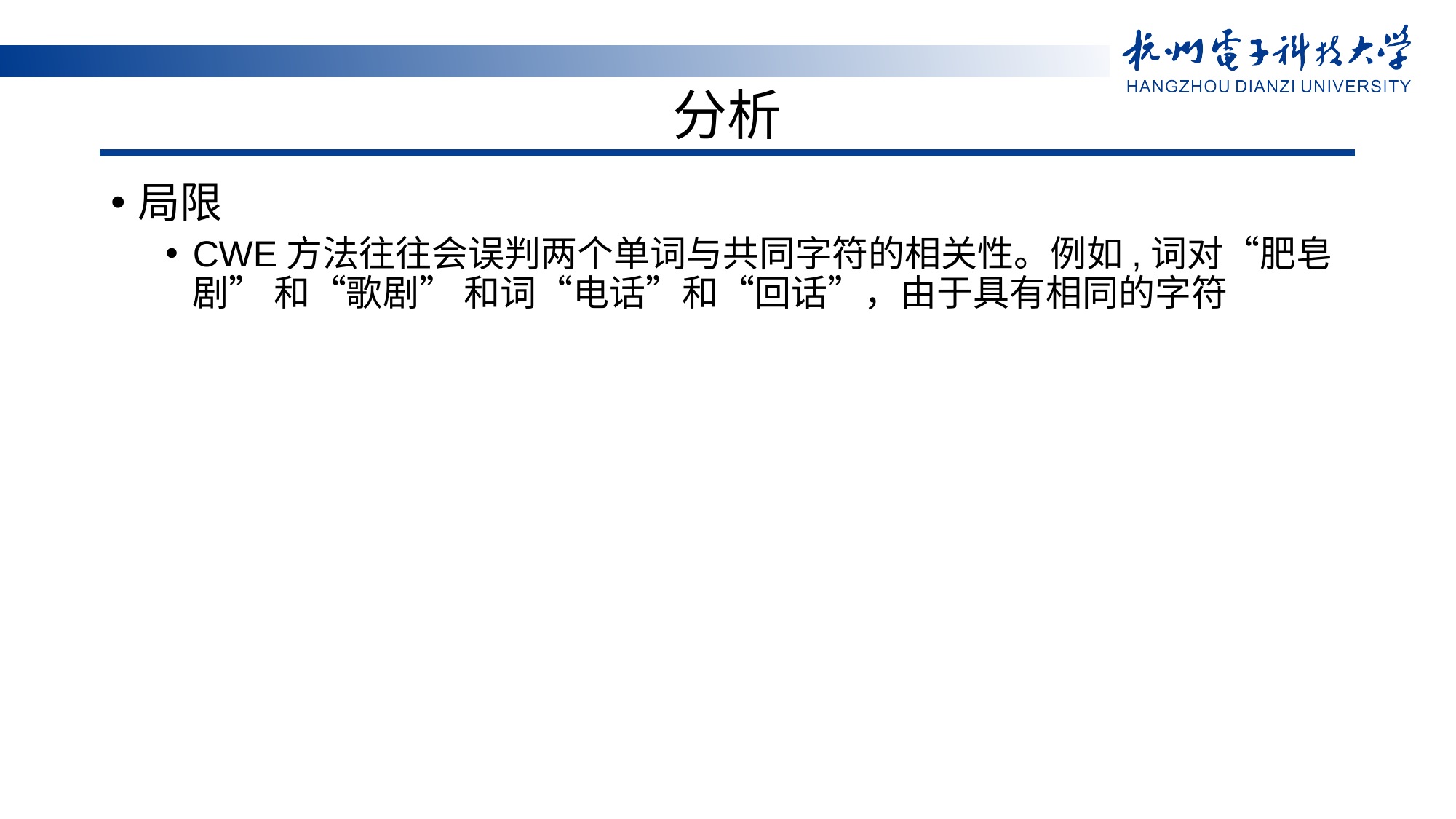

# 分析
局限
CWE方法往往会误判两个单词与共同字符的相关性。例如,词对“肥皂剧” 和“歌剧” 和词“电话”和“回话”，由于具有相同的字符